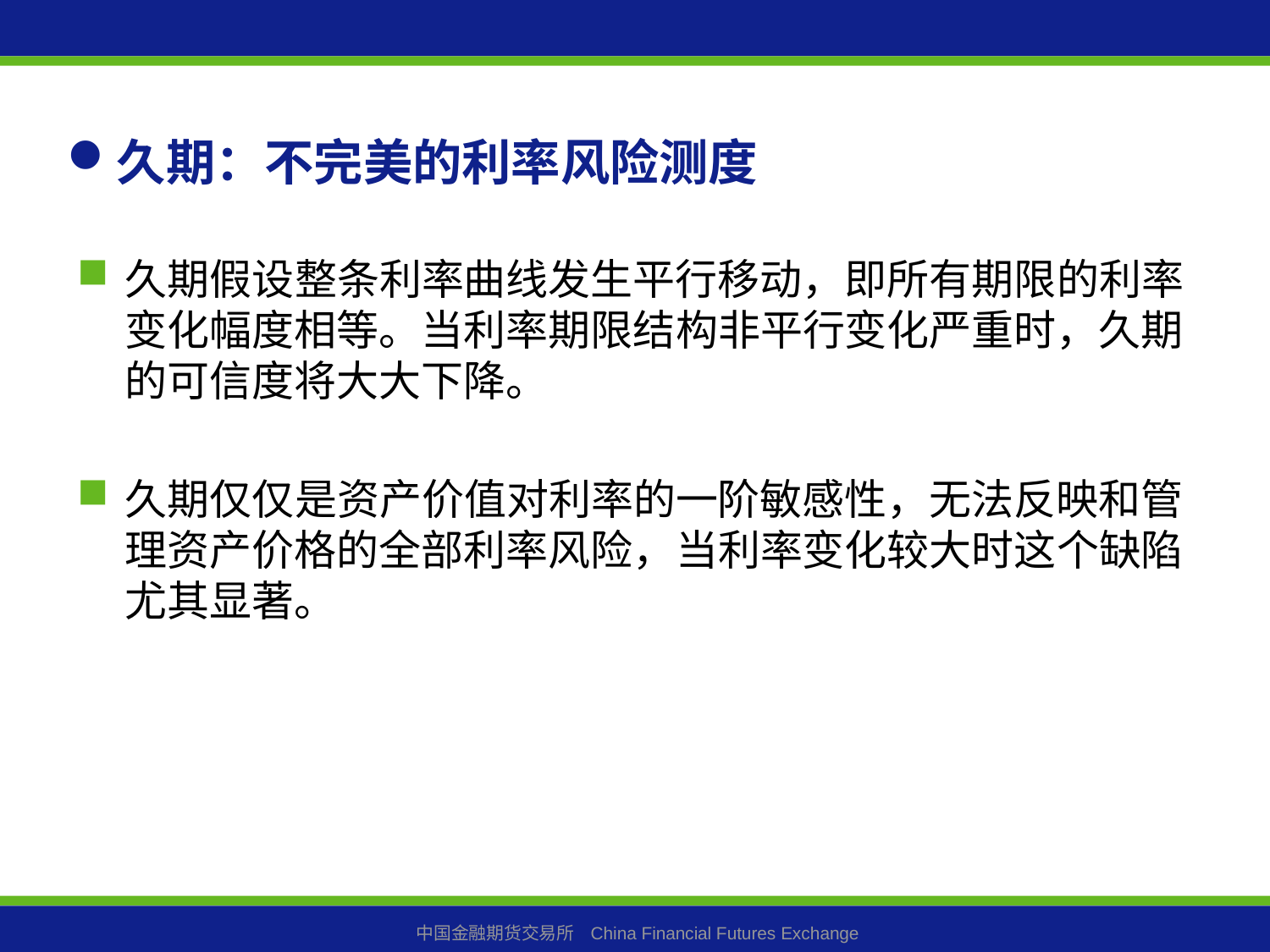

# 久期：不完美的利率风险测度
久期假设整条利率曲线发生平行移动，即所有期限的利率变化幅度相等。当利率期限结构非平行变化严重时，久期的可信度将大大下降。

久期仅仅是资产价值对利率的一阶敏感性，无法反映和管理资产价格的全部利率风险，当利率变化较大时这个缺陷尤其显著。